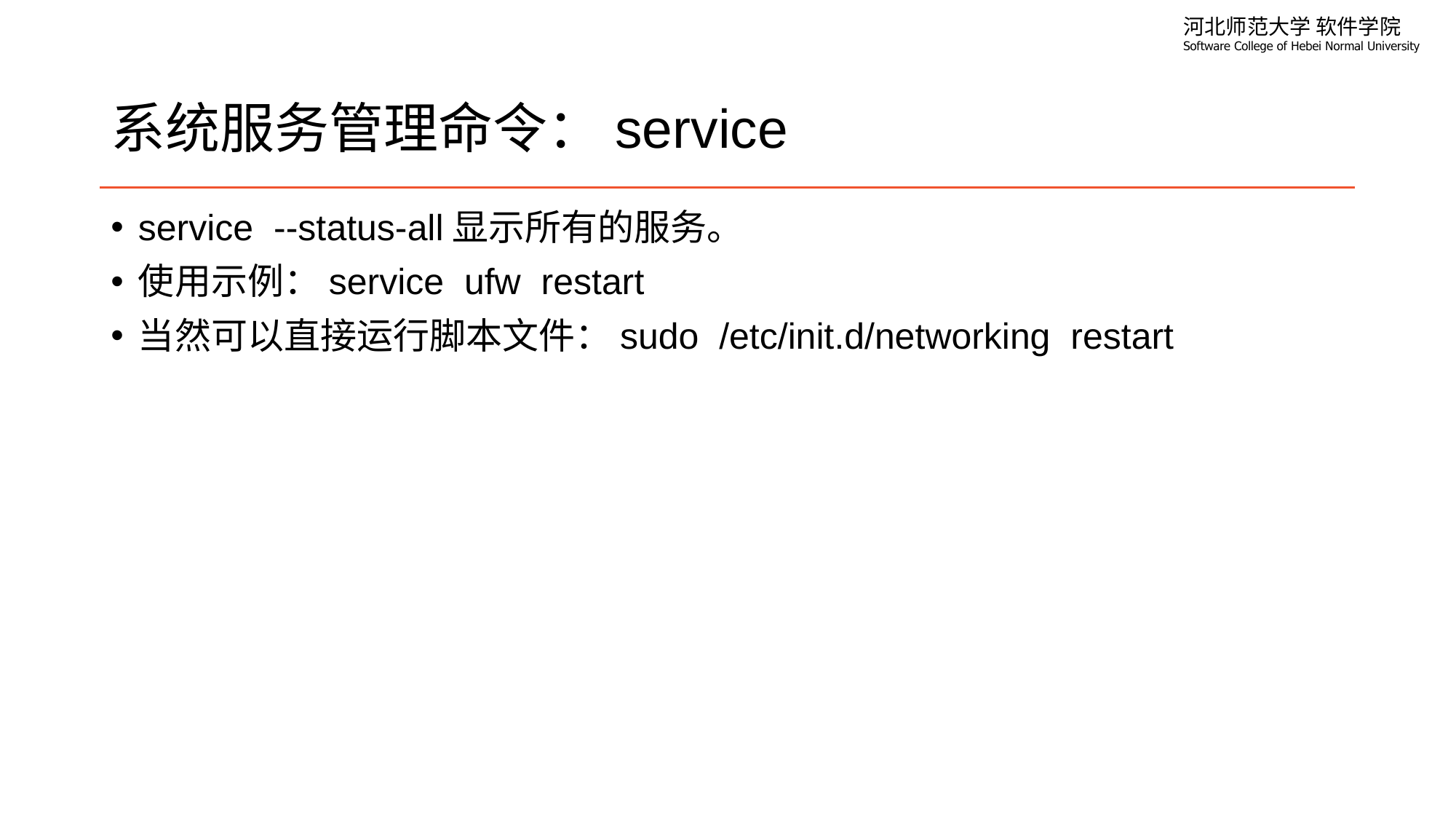

# 系统服务管理命令：service
service  --status-all显示所有的服务。
使用示例：service  ufw  restart
当然可以直接运行脚本文件：sudo  /etc/init.d/networking  restart